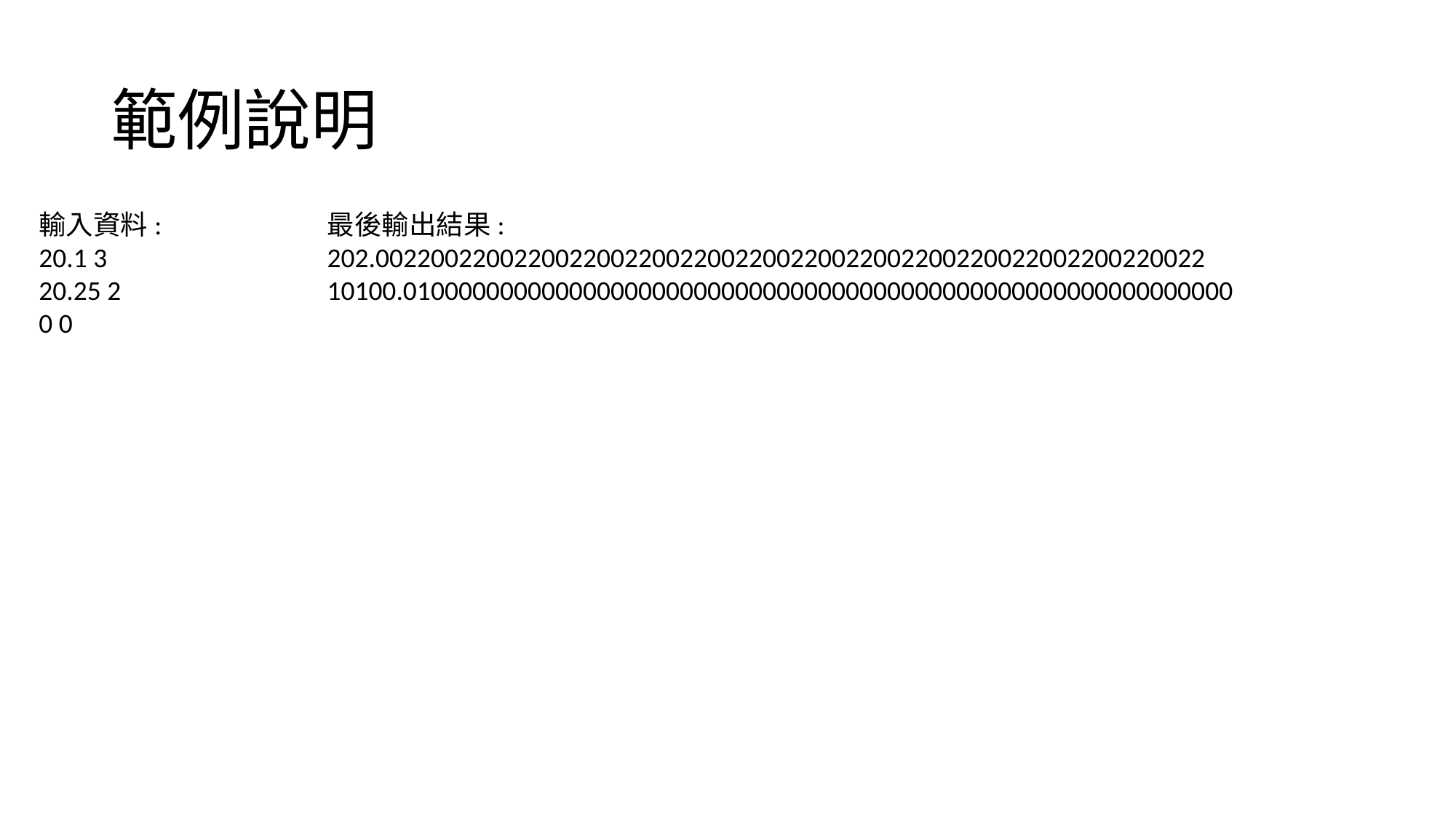

# 範例說明
輸入資料:
20.1 3
20.25 2
0 0

最後輸出結果:
202.002200220022002200220022002200220022002200220022002200220022
10100.010000000000000000000000000000000000000000000000000000000000